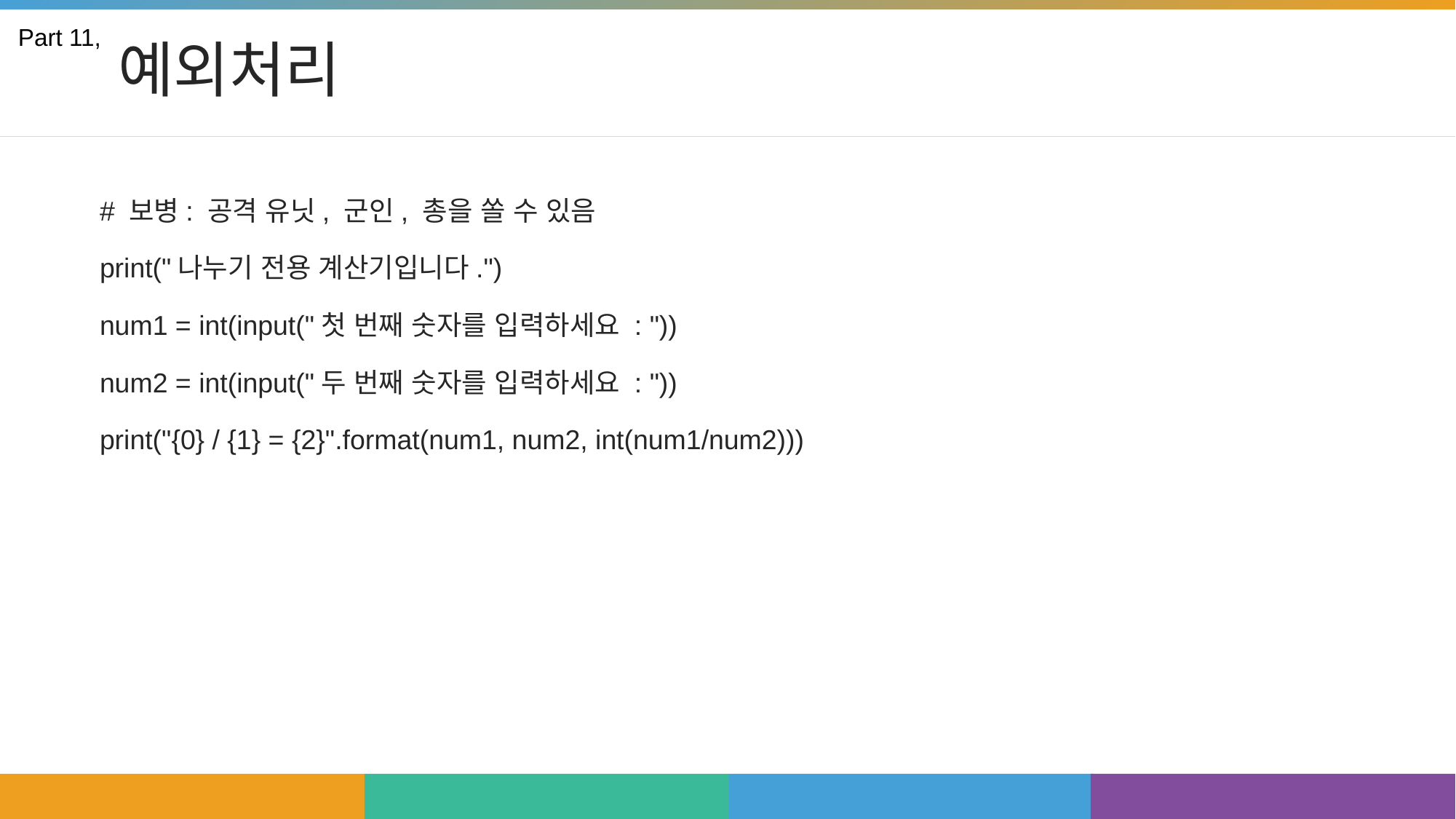

# 예외처리
Part 11,
# 보병: 공격 유닛, 군인, 총을 쏠 수 있음
print("나누기 전용 계산기입니다.")
num1 = int(input("첫 번째 숫자를 입력하세요 : "))
num2 = int(input("두 번째 숫자를 입력하세요 : "))
print("{0} / {1} = {2}".format(num1, num2, int(num1/num2)))